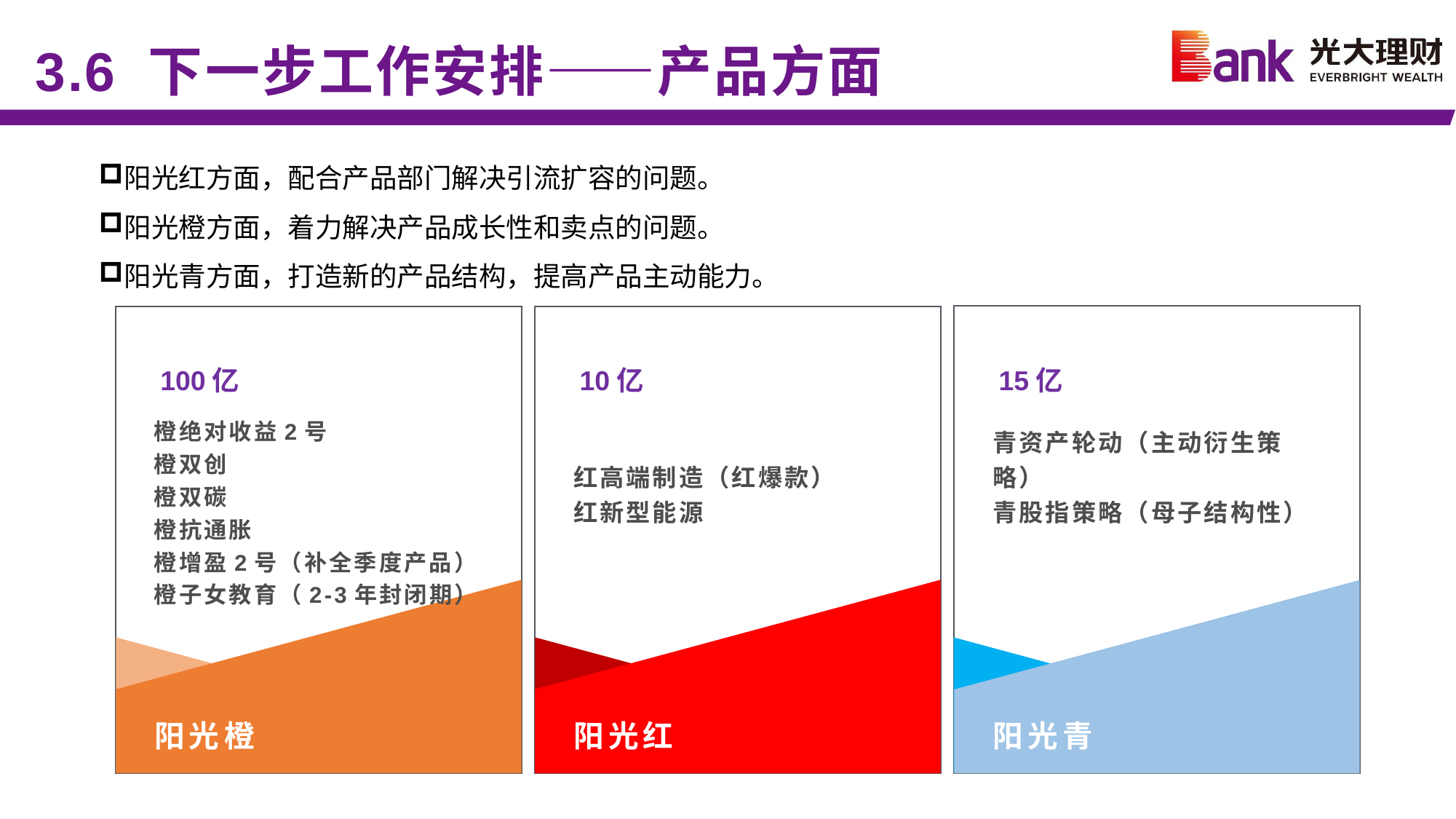

3.6 下一步工作安排——产品方面
阳光红方面，配合产品部门解决引流扩容的问题。
阳光橙方面，着力解决产品成长性和卖点的问题。
阳光青方面，打造新的产品结构，提高产品主动能力。

15亿
100亿
10亿
橙绝对收益2号
橙双创
橙双碳
橙抗通胀
橙增盈2号（补全季度产品）
橙子女教育（2-3年封闭期）
青资产轮动（主动衍生策略）
青股指策略（母子结构性）

红高端制造（红爆款）
红新型能源

阳光橙
阳光红
阳光青